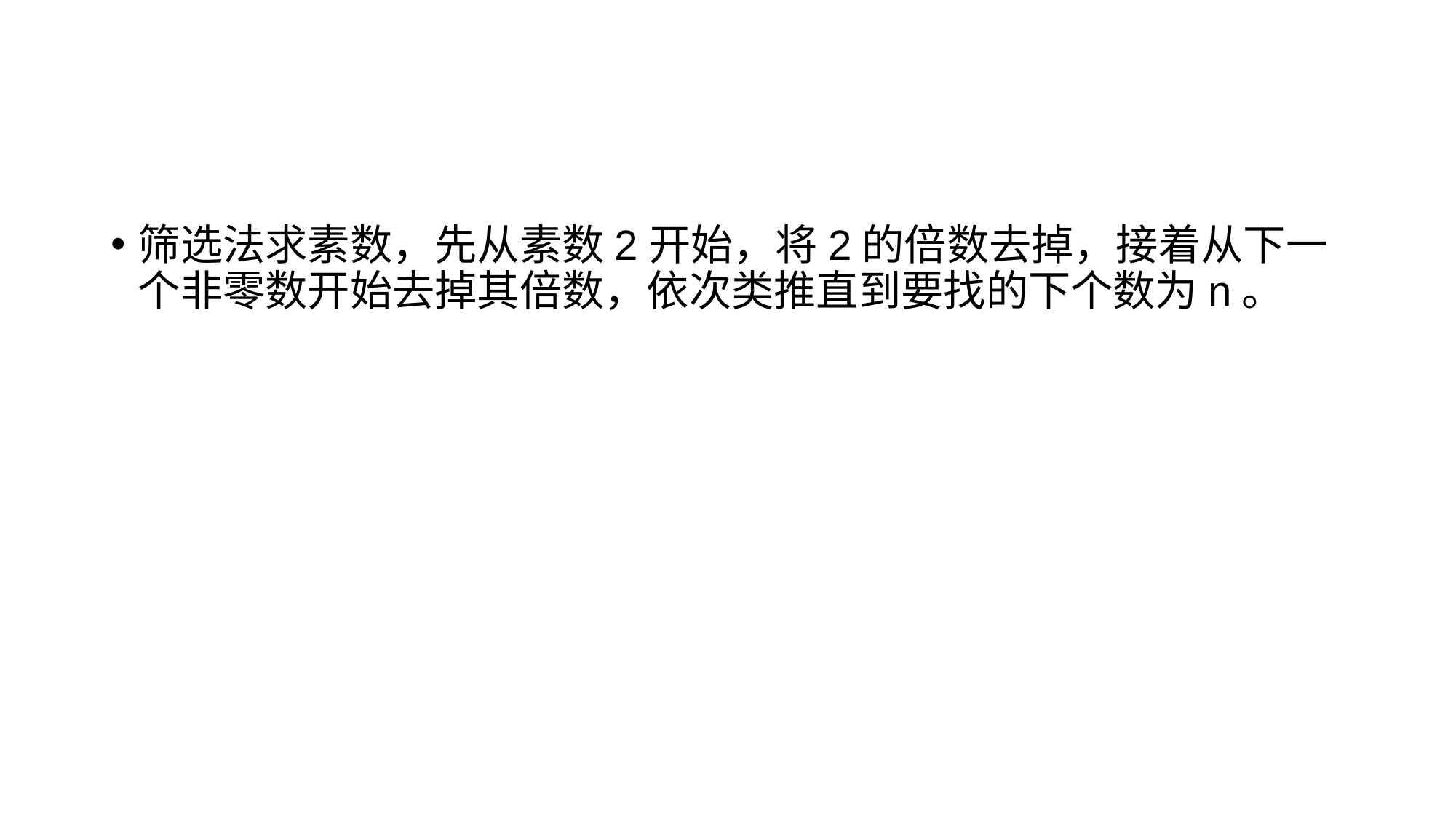

#
筛选法求素数，先从素数2开始，将2的倍数去掉，接着从下一个非零数开始去掉其倍数，依次类推直到要找的下个数为n。